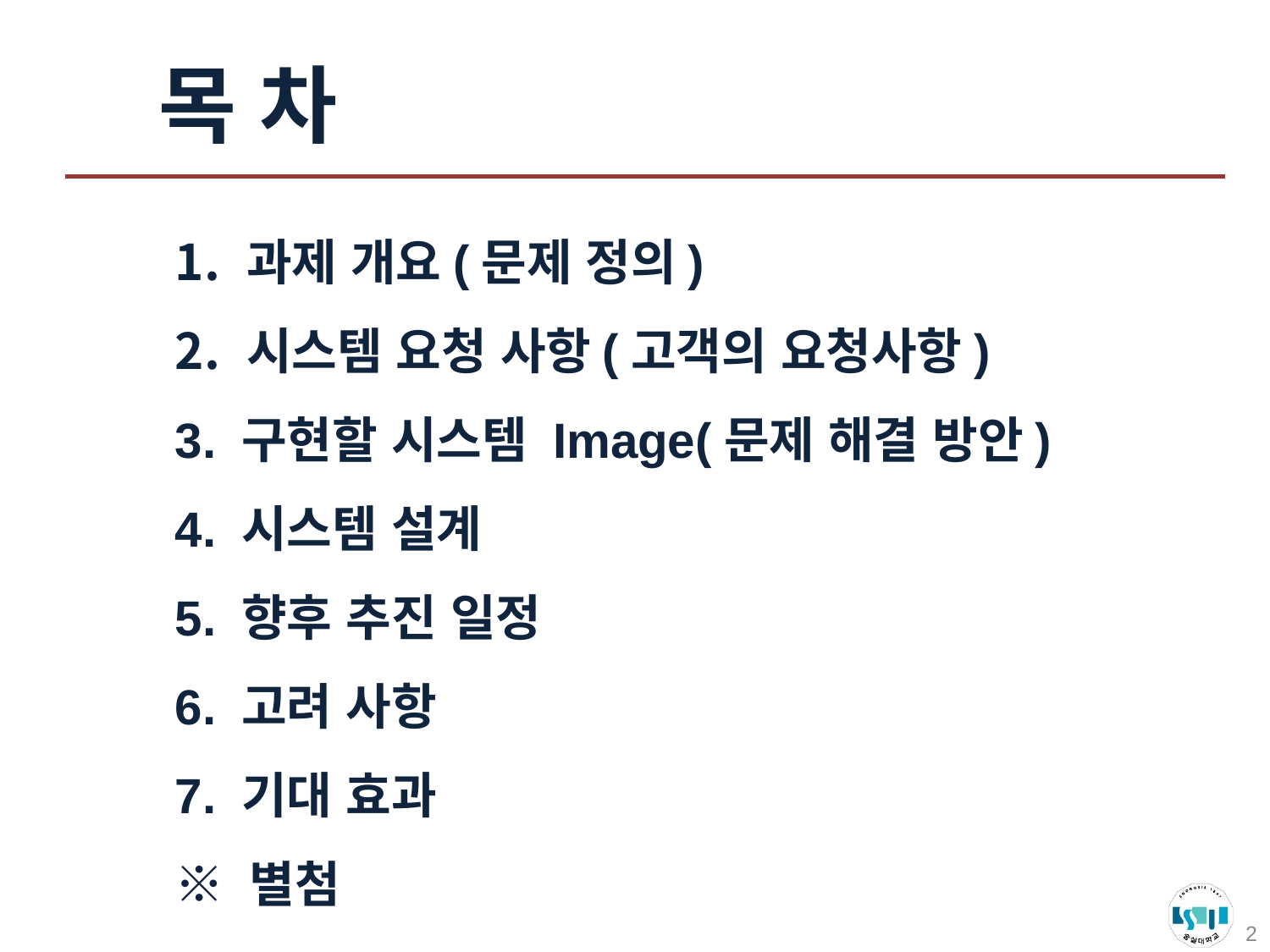

목 차
과제 개요(문제 정의)
시스템 요청 사항(고객의 요청사항)
3. 구현할 시스템 Image(문제 해결 방안)
4. 시스템 설계
5. 향후 추진 일정
6. 고려 사항
7. 기대 효과
※ 별첨
2